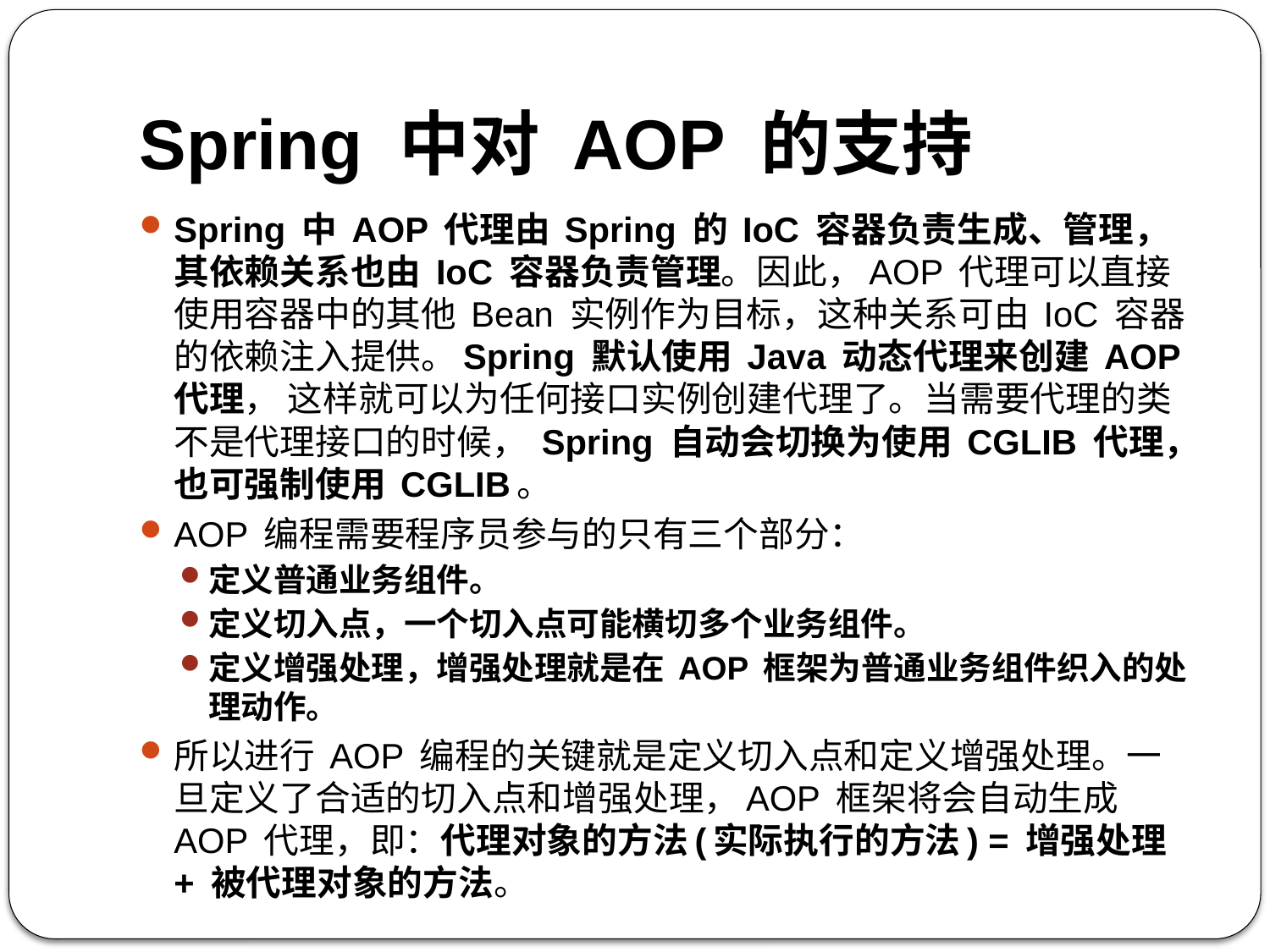

# Spring 中对 AOP 的支持
Spring 中 AOP 代理由 Spring 的 IoC 容器负责生成、管理，其依赖关系也由 IoC 容器负责管理。因此，AOP 代理可以直接使用容器中的其他 Bean 实例作为目标，这种关系可由 IoC 容器的依赖注入提供。Spring 默认使用 Java 动态代理来创建 AOP 代理， 这样就可以为任何接口实例创建代理了。当需要代理的类不是代理接口的时候， Spring 自动会切换为使用 CGLIB 代理，也可强制使用 CGLIB。
AOP 编程需要程序员参与的只有三个部分：
定义普通业务组件。
定义切入点，一个切入点可能横切多个业务组件。
定义增强处理，增强处理就是在 AOP 框架为普通业务组件织入的处理动作。
所以进行 AOP 编程的关键就是定义切入点和定义增强处理。一旦定义了合适的切入点和增强处理，AOP 框架将会自动生成 AOP 代理，即：代理对象的方法(实际执行的方法) = 增强处理 + 被代理对象的方法。